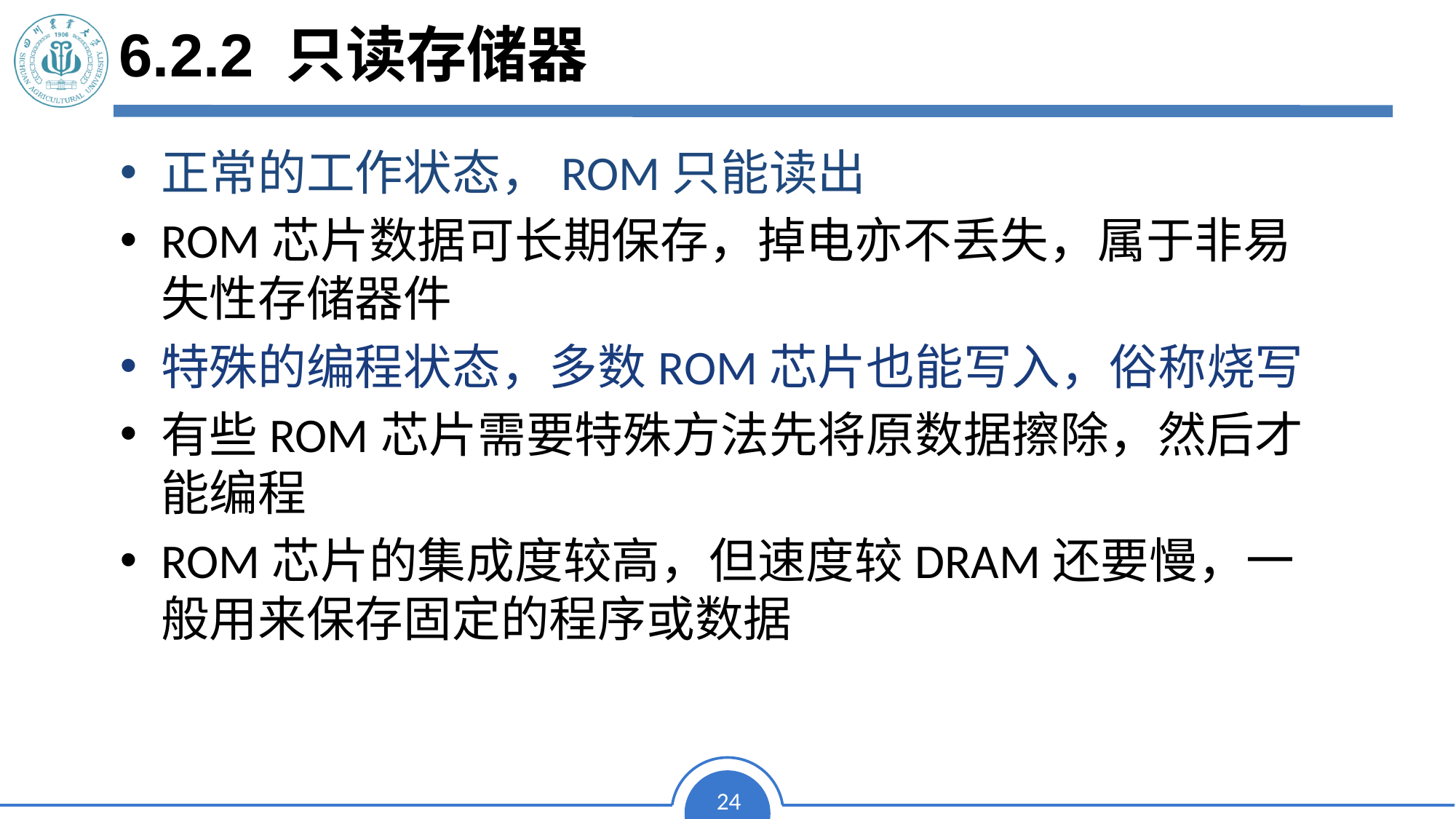

# 6.2.2 只读存储器
正常的工作状态，ROM只能读出
ROM芯片数据可长期保存，掉电亦不丢失，属于非易失性存储器件
特殊的编程状态，多数ROM芯片也能写入，俗称烧写
有些ROM芯片需要特殊方法先将原数据擦除，然后才能编程
ROM芯片的集成度较高，但速度较DRAM还要慢，一般用来保存固定的程序或数据